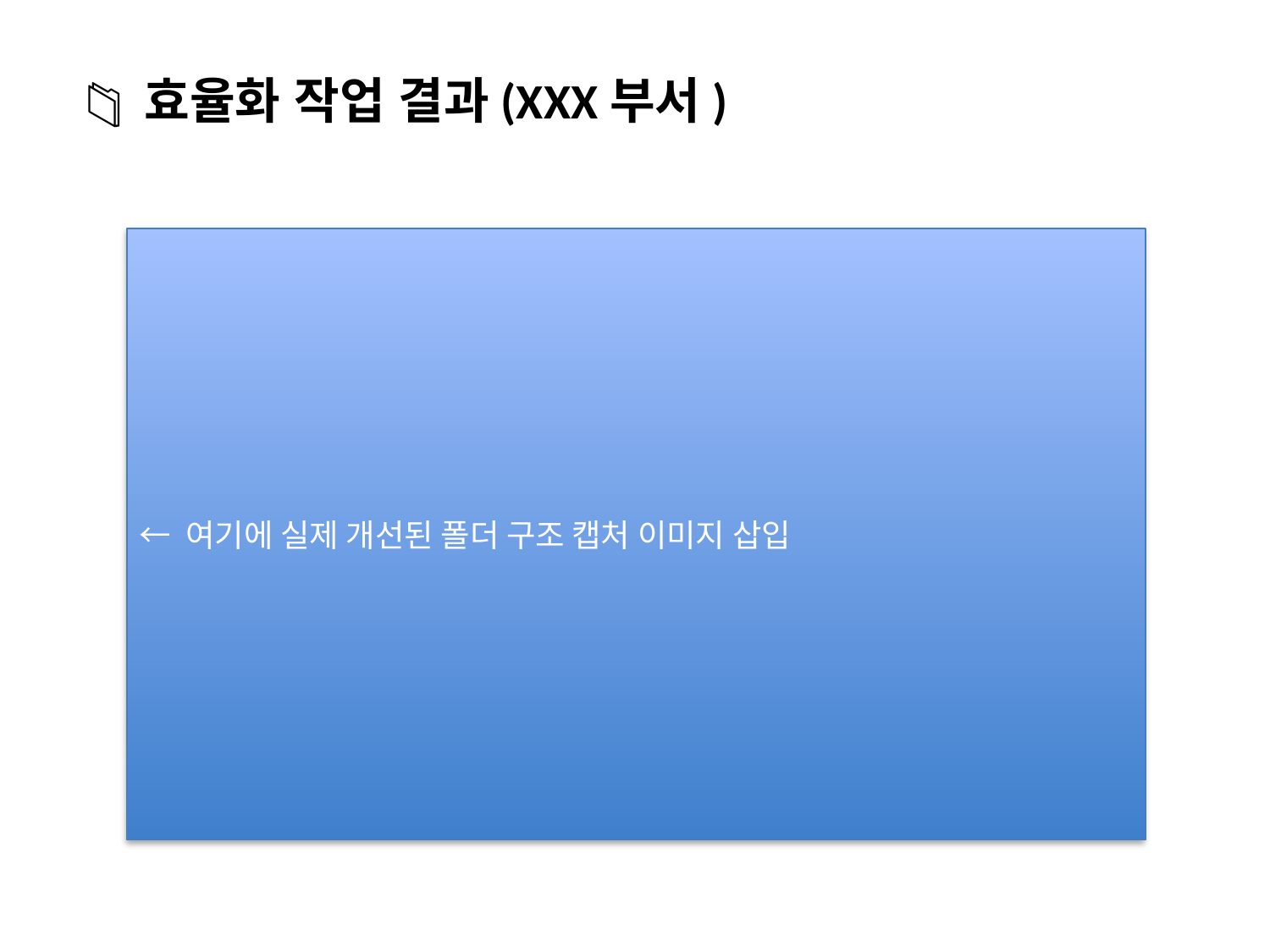

📁 효율화 작업 결과(XXX부서)
← 여기에 실제 개선된 폴더 구조 캡처 이미지 삽입